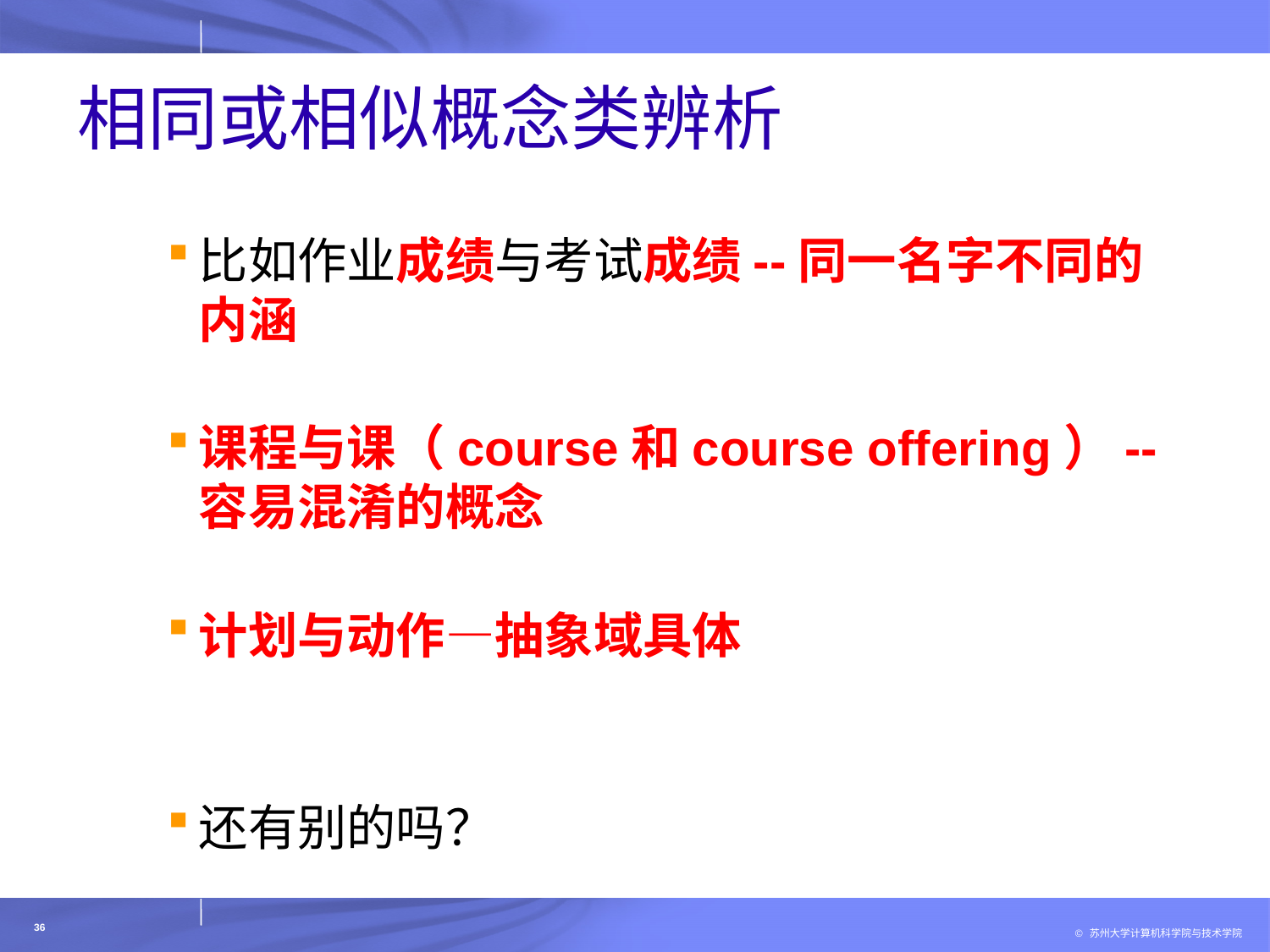

# 相同或相似概念类辨析
比如作业成绩与考试成绩--同一名字不同的内涵

课程与课（course和course offering）--容易混淆的概念

计划与动作—抽象域具体

还有别的吗？
36